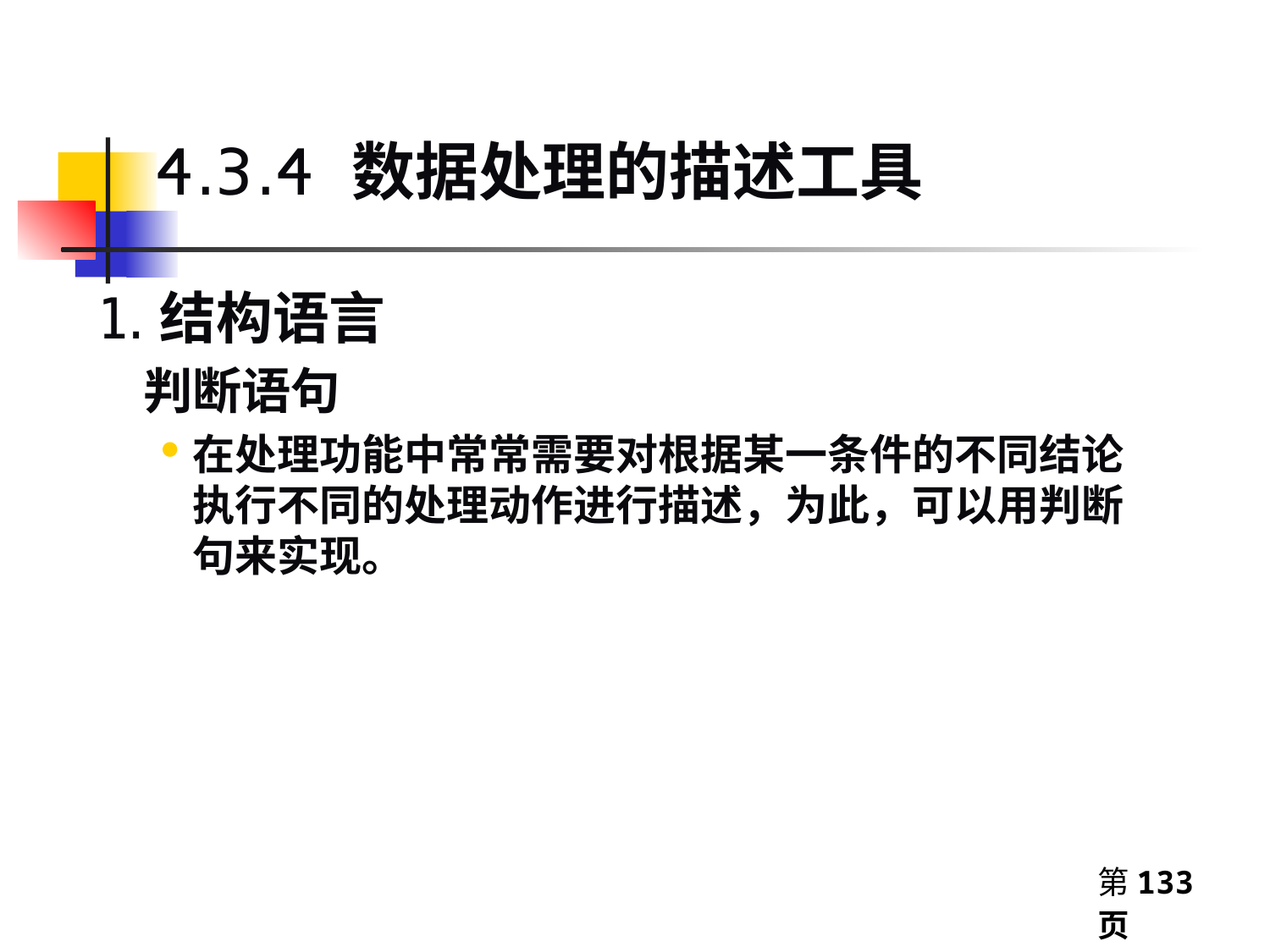

4.3.4 数据处理的描述工具
1.结构语言
判断语句
在处理功能中常常需要对根据某一条件的不同结论执行不同的处理动作进行描述，为此，可以用判断句来实现。